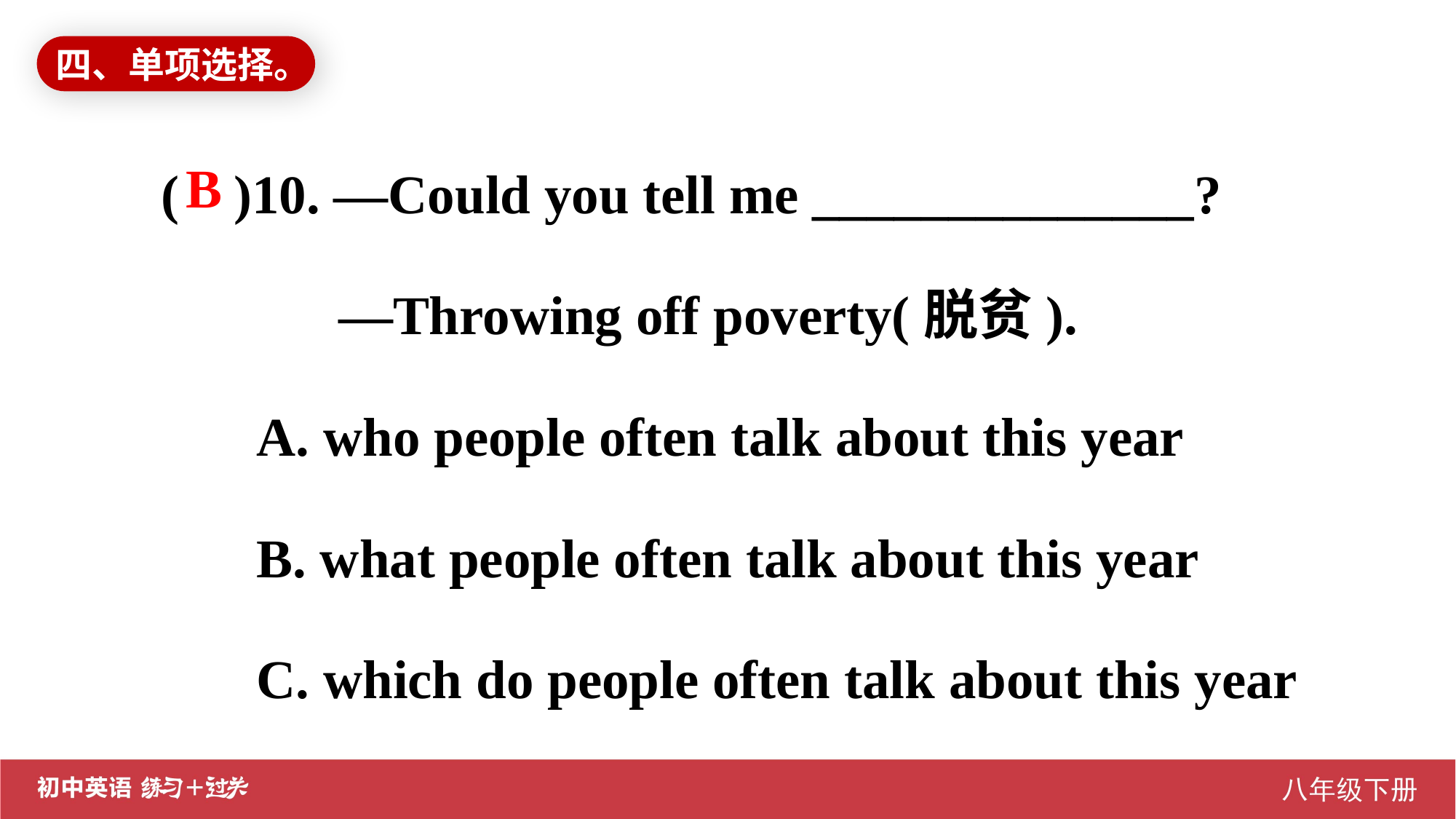

四、单项选择。
(    )10. —Could you tell me ______________?
             —Throwing off poverty(脱贫).
       A. who people often talk about this year
       B. what people often talk about this year
       C. which do people often talk about this year
B